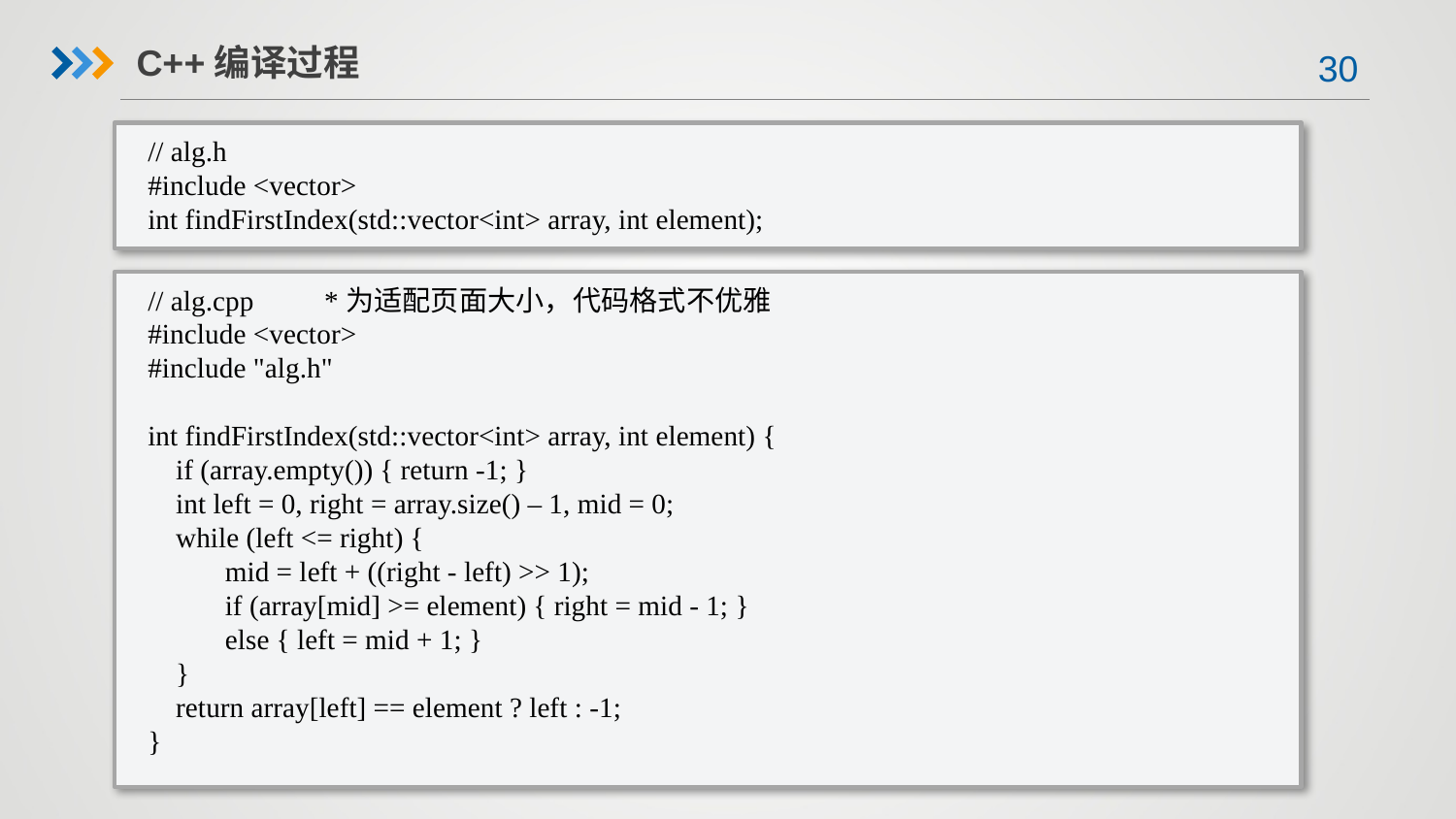

C++编译过程

// alg.h
#include <vector>
int findFirstIndex(std::vector<int> array, int element);

// alg.cpp          *为适配页面大小，代码格式不优雅
#include <vector>
#include "alg.h"

int findFirstIndex(std::vector<int> array, int element) {
    if (array.empty()) { return -1; }
    int left = 0, right = array.size() – 1, mid = 0;
    while (left <= right) {
           mid = left + ((right - left) >> 1);
           if (array[mid] >= element) { right = mid - 1; }
           else { left = mid + 1; }
    }
    return array[left] == element ? left : -1;
}